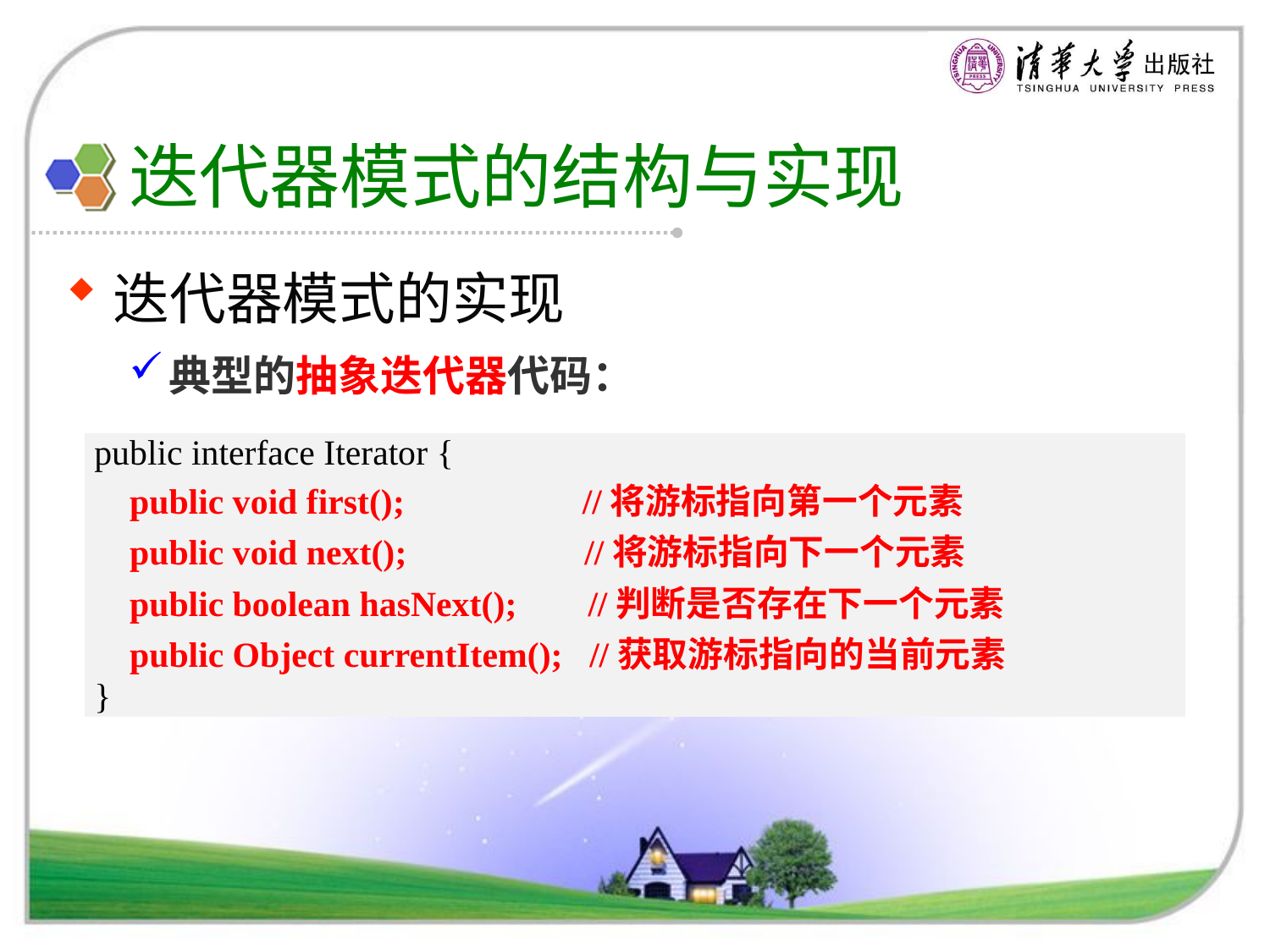

# 迭代器模式的结构与实现
迭代器模式的实现
典型的抽象迭代器代码：
| public interface Iterator { public void first(); //将游标指向第一个元素 public void next(); //将游标指向下一个元素 public boolean hasNext(); //判断是否存在下一个元素 public Object currentItem(); //获取游标指向的当前元素 } |
| --- |